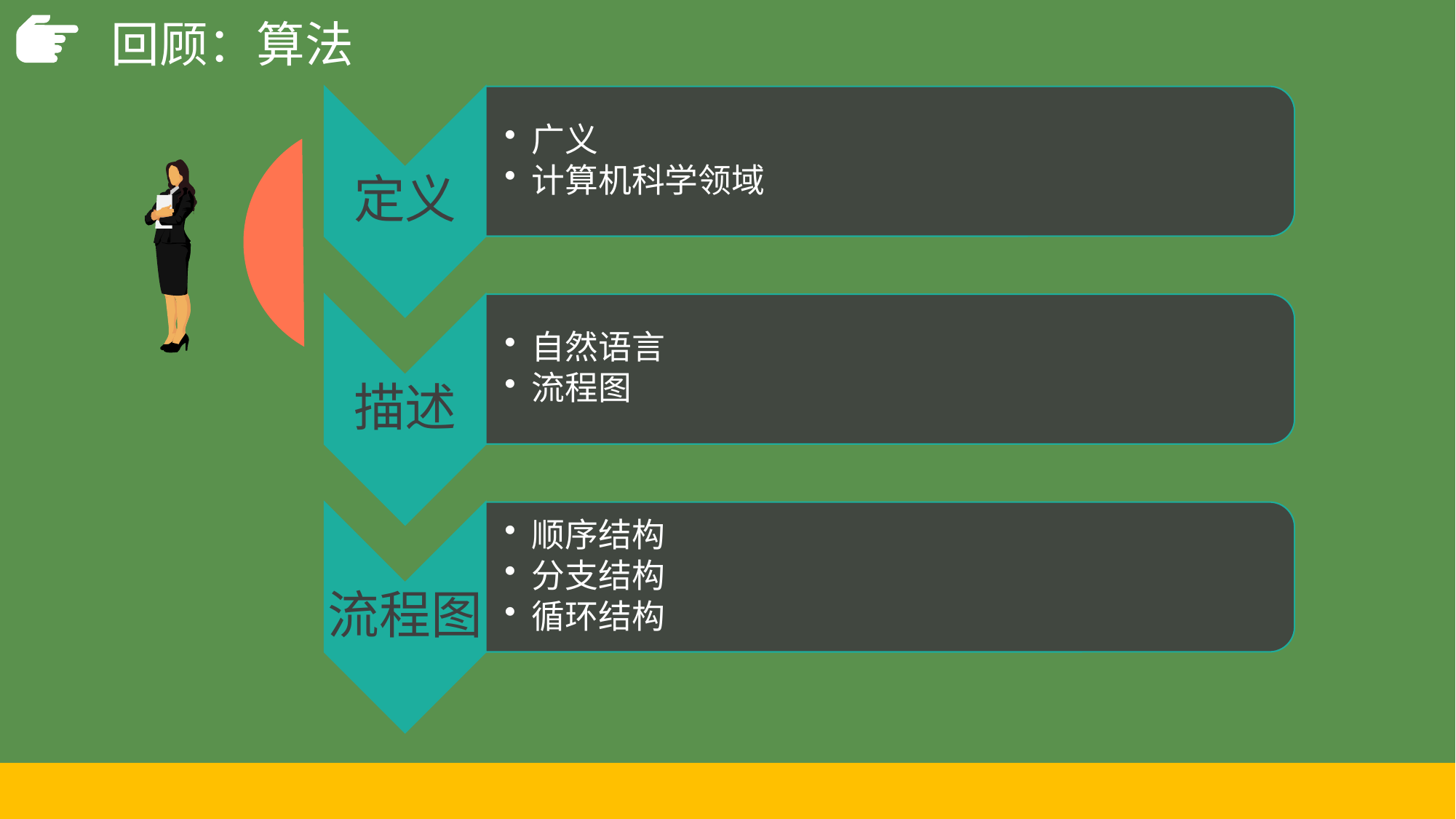

回顾：算法
定义
广义
计算机科学领域
描述
自然语言
流程图
流程图
顺序结构
分支结构
循环结构